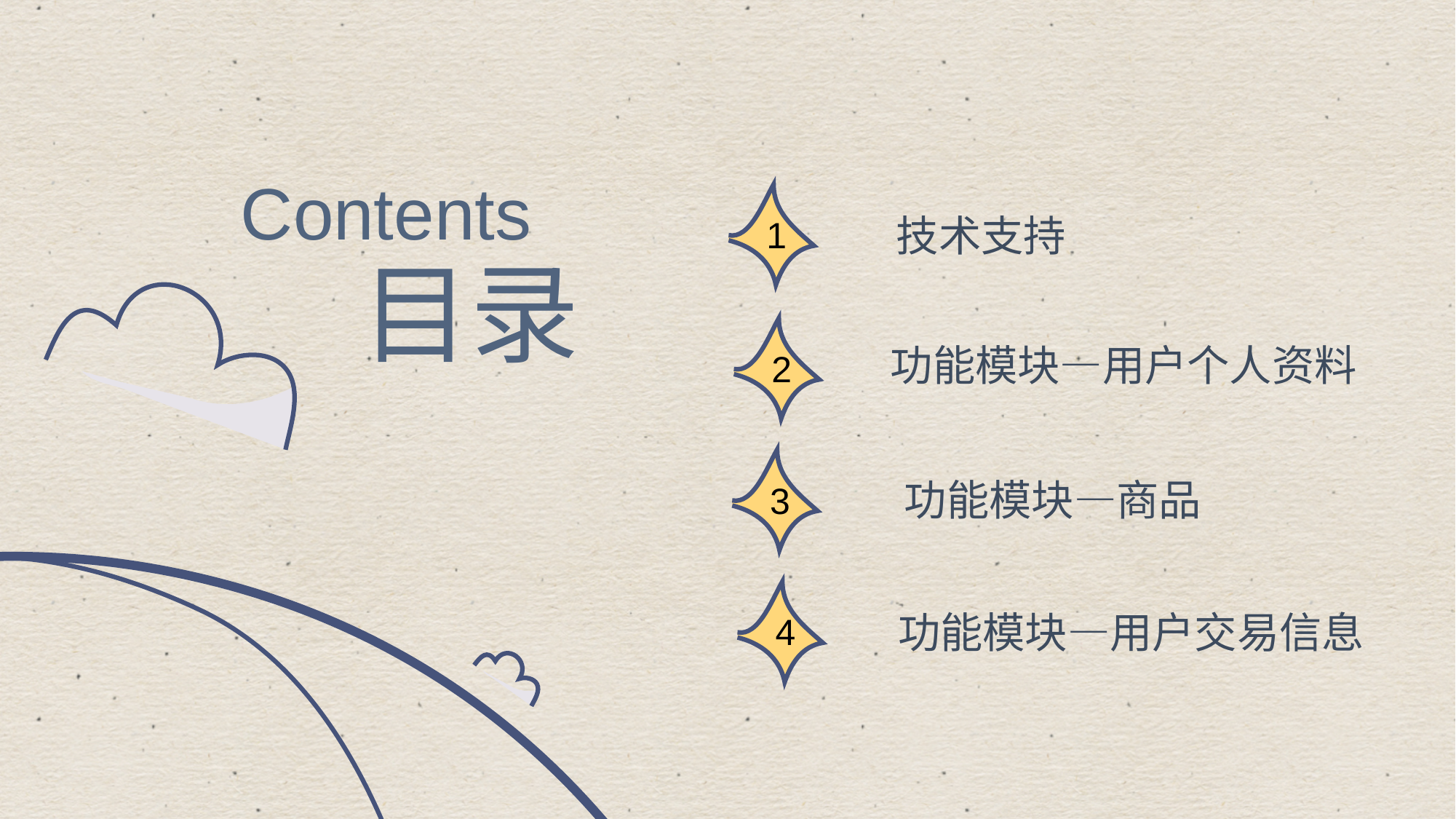

Contents

1
技术支持
目录

2
功能模块—用户个人资料

3
功能模块—商品

4
功能模块—用户交易信息